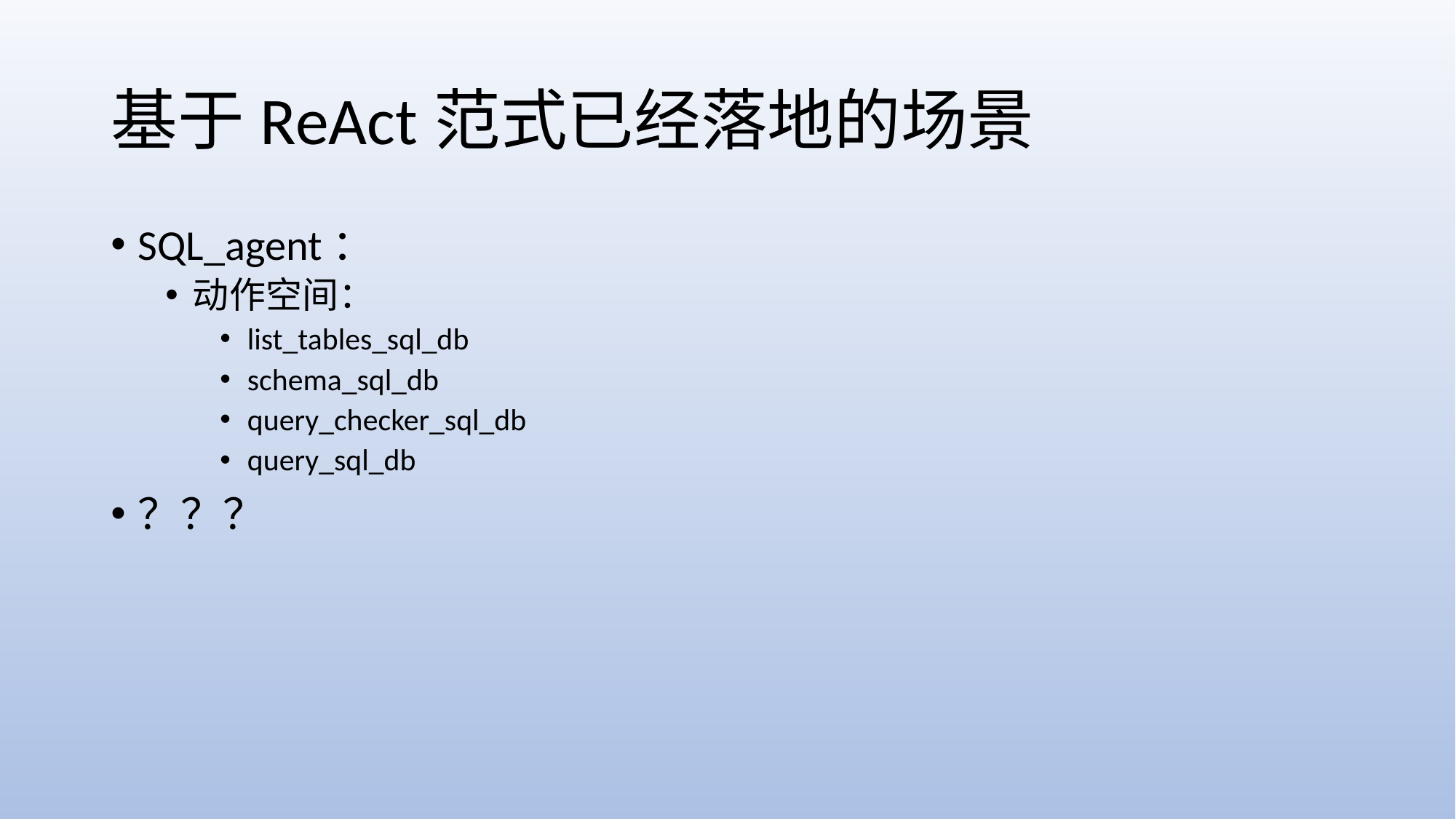

# 基于ReAct范式已经落地的场景
SQL_agent：
动作空间：
list_tables_sql_db
schema_sql_db
query_checker_sql_db
query_sql_db
？？？